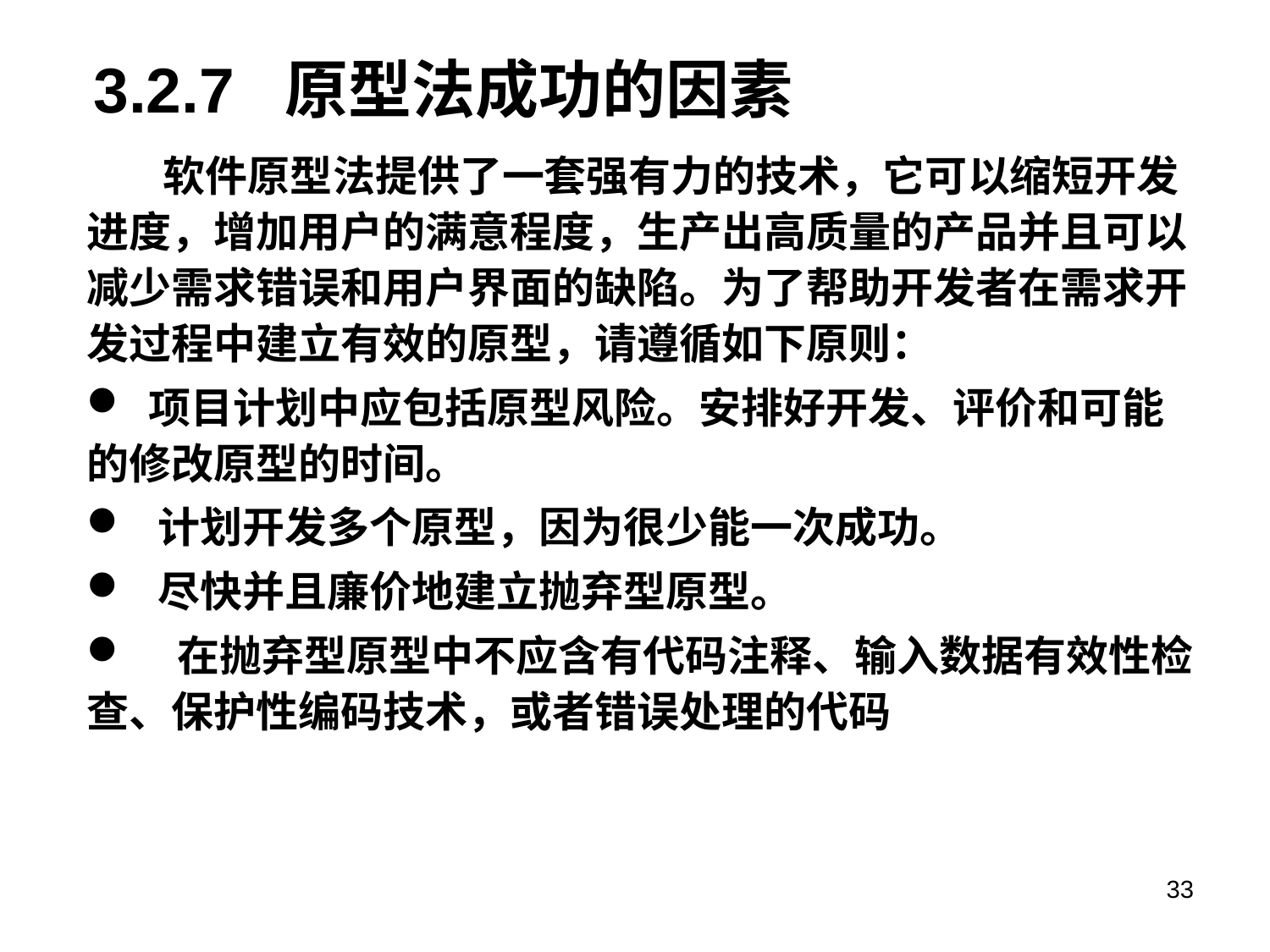

# 3.2.7  原型法成功的因素
       软件原型法提供了一套强有力的技术，它可以缩短开发进度，增加用户的满意程度，生产出高质量的产品并且可以减少需求错误和用户界面的缺陷。为了帮助开发者在需求开发过程中建立有效的原型，请遵循如下原则：
 项目计划中应包括原型风险。安排好开发、评价和可能的修改原型的时间。
  计划开发多个原型，因为很少能一次成功。
  尽快并且廉价地建立抛弃型原型。
    在抛弃型原型中不应含有代码注释、输入数据有效性检查、保护性编码技术，或者错误处理的代码
33